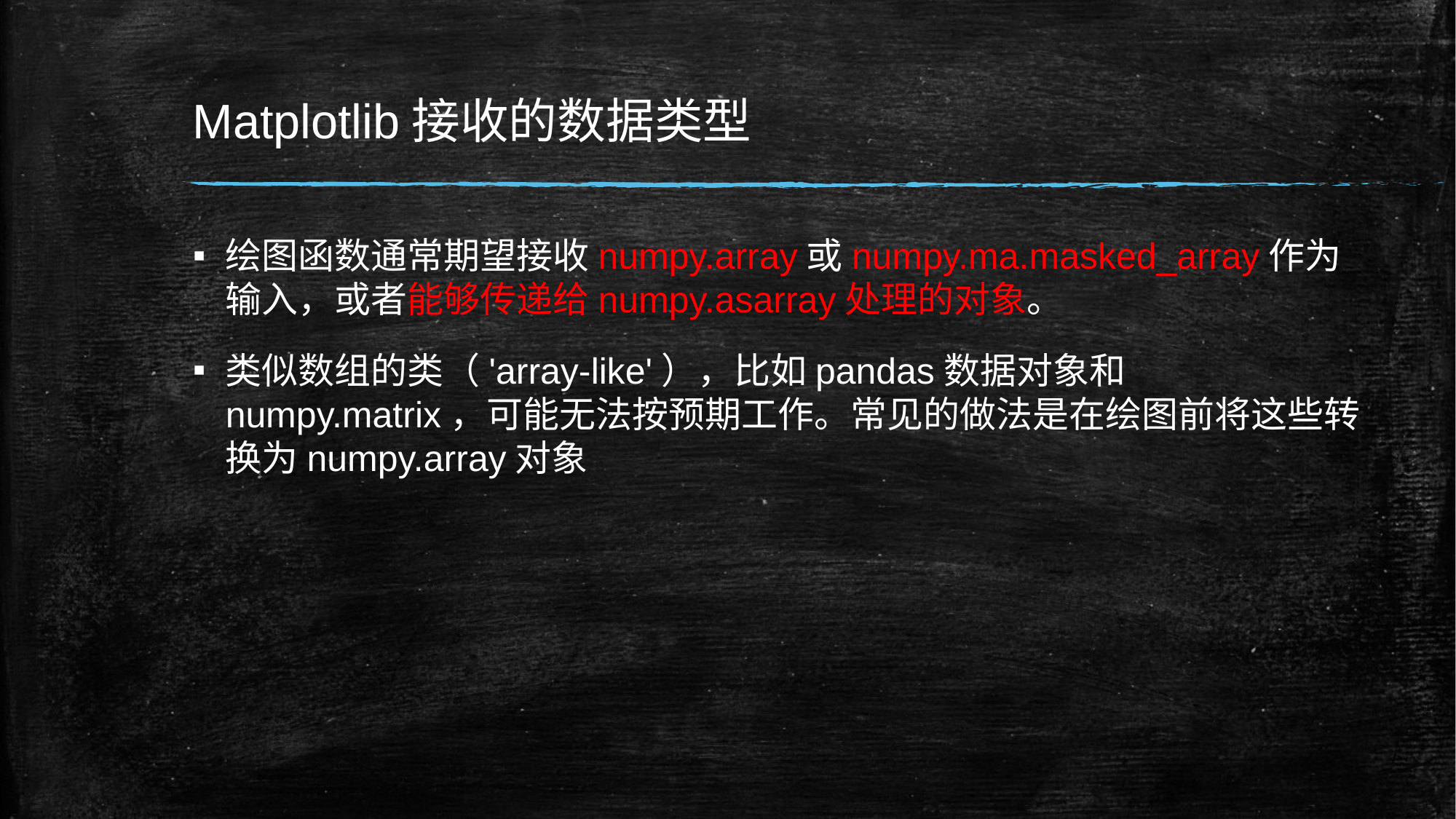

# Matplotlib接收的数据类型
绘图函数通常期望接收numpy.array或numpy.ma.masked_array作为输入，或者能够传递给numpy.asarray处理的对象。
类似数组的类（'array-like'），比如pandas数据对象和numpy.matrix，可能无法按预期工作。常见的做法是在绘图前将这些转换为numpy.array对象